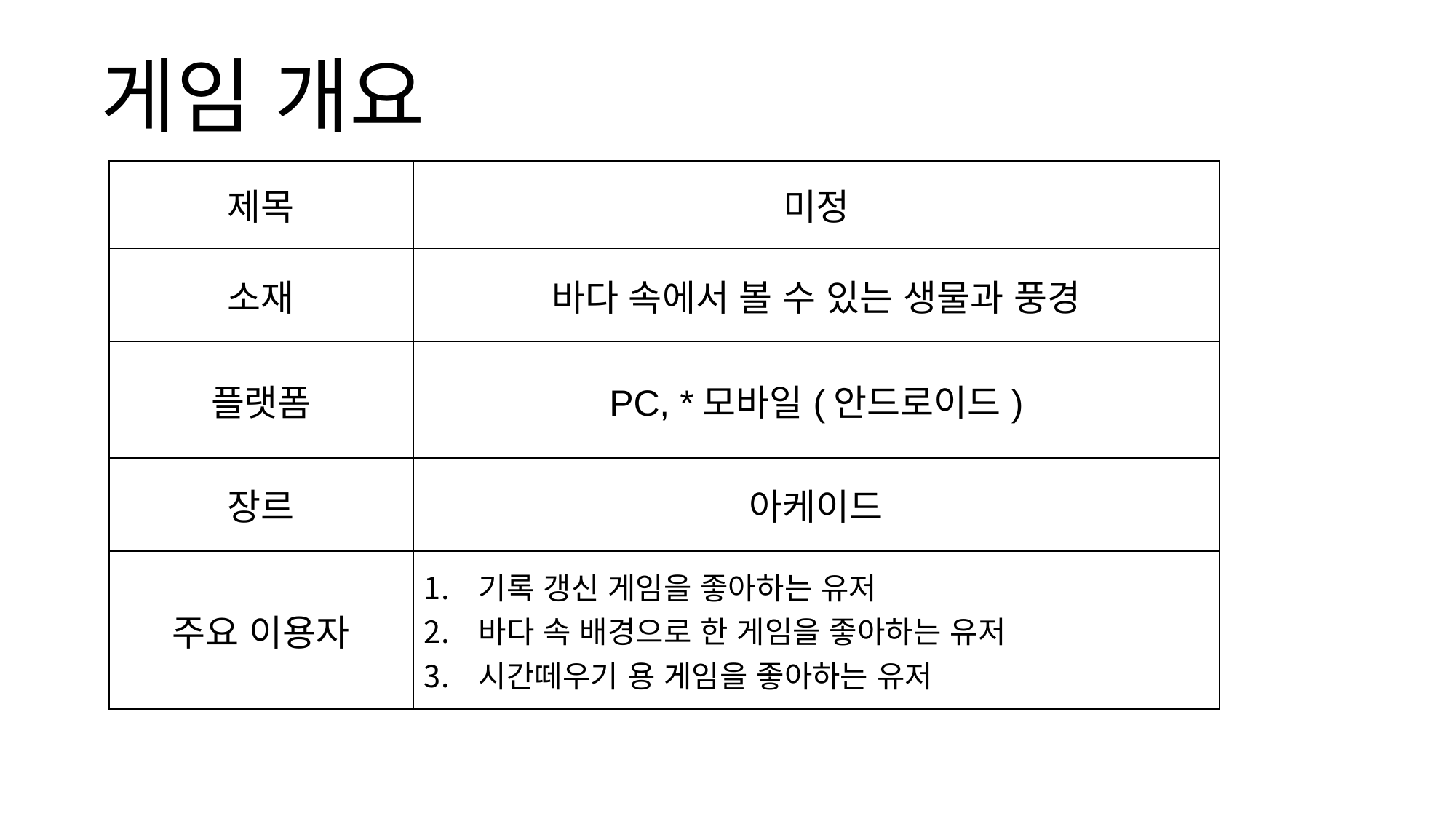

게임 개요
| 제목 | 미정 |
| --- | --- |
| 소재 | 바다 속에서 볼 수 있는 생물과 풍경 |
| 플랫폼 | PC, \*모바일(안드로이드) |
| 장르 | 아케이드 |
| 주요 이용자 | 기록 갱신 게임을 좋아하는 유저 바다 속 배경으로 한 게임을 좋아하는 유저 시간떼우기 용 게임을 좋아하는 유저 |